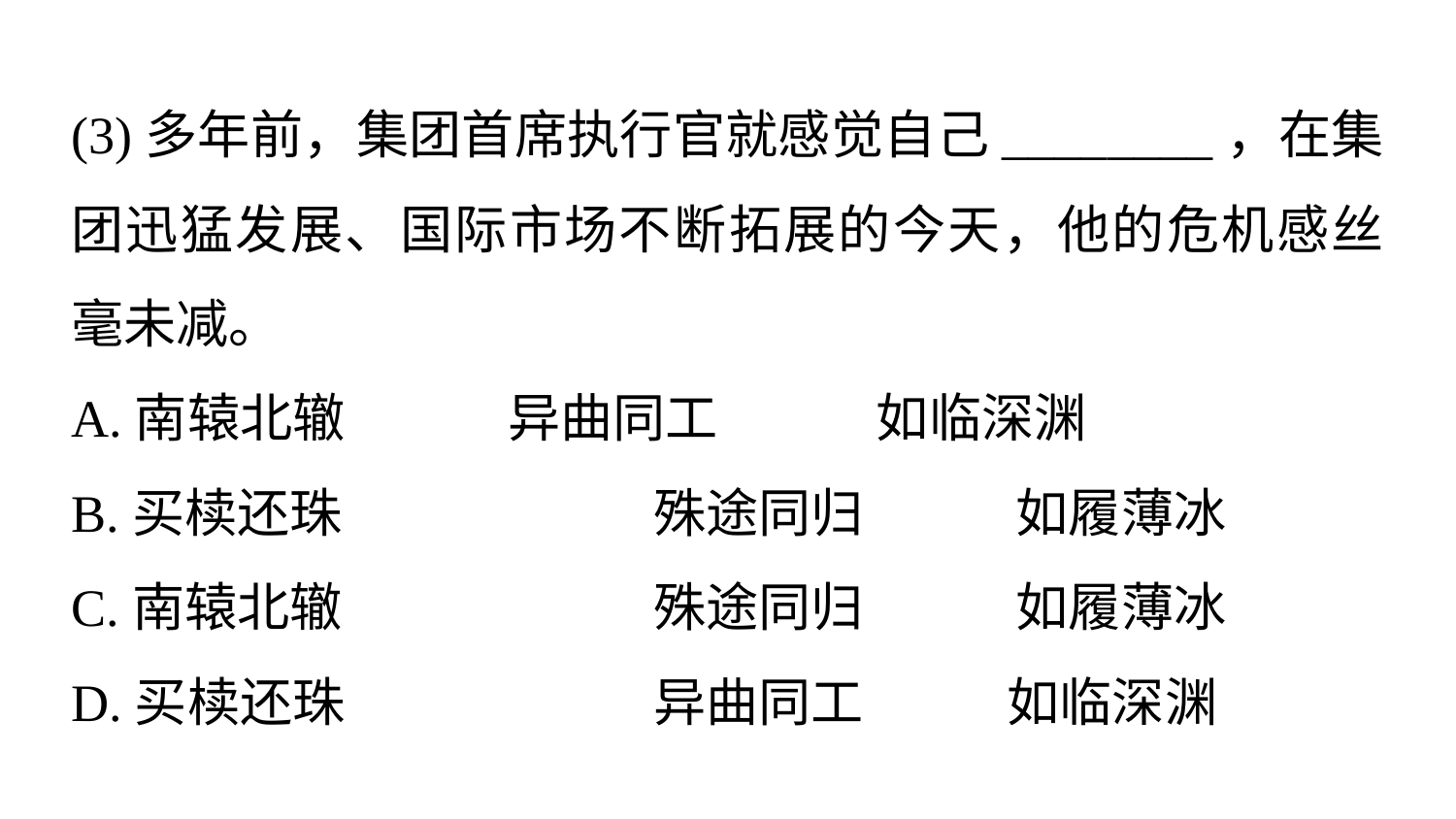

(3)多年前，集团首席执行官就感觉自己________，在集团迅猛发展、国际市场不断拓展的今天，他的危机感丝毫未减。
A.南辕北辙　　　	异曲同工　　　如临深渊
B.买椟还珠  		殊途同归  	      如履薄冰
C.南辕北辙  		殊途同归  	      如履薄冰
D.买椟还珠  		异曲同工            如临深渊